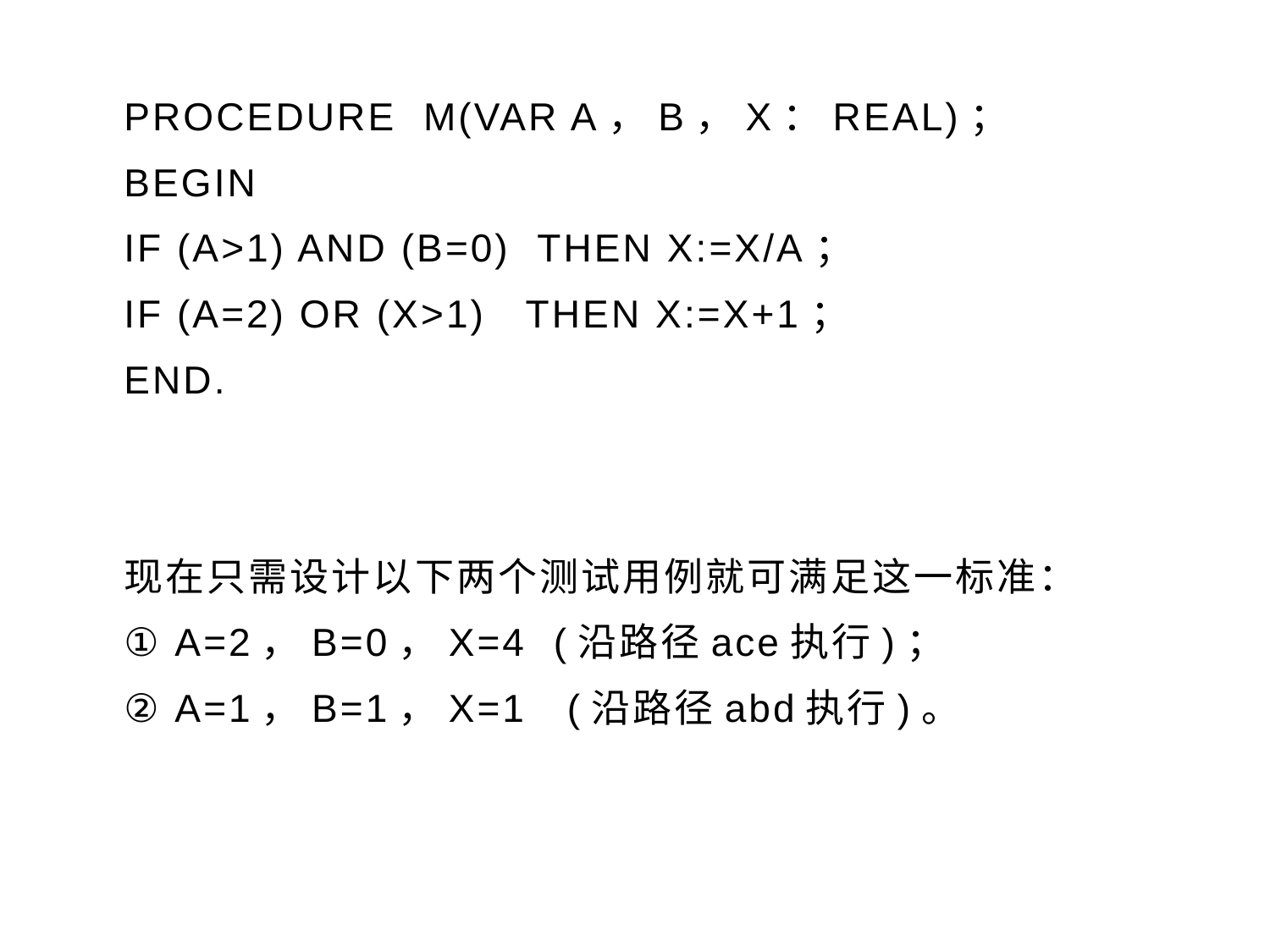

PROCEDURE  M(VAR A，B，X：REAL)；
BEGIN
IF (A>1) AND (B=0)  THEN X:=X/A；
IF (A=2) OR (X>1)   THEN X:=X+1；
END.

现在只需设计以下两个测试用例就可满足这一标准：
① A=2，B=0，X=4  (沿路径ace执行)；
② A=1，B=1，X=1   (沿路径abd执行)。